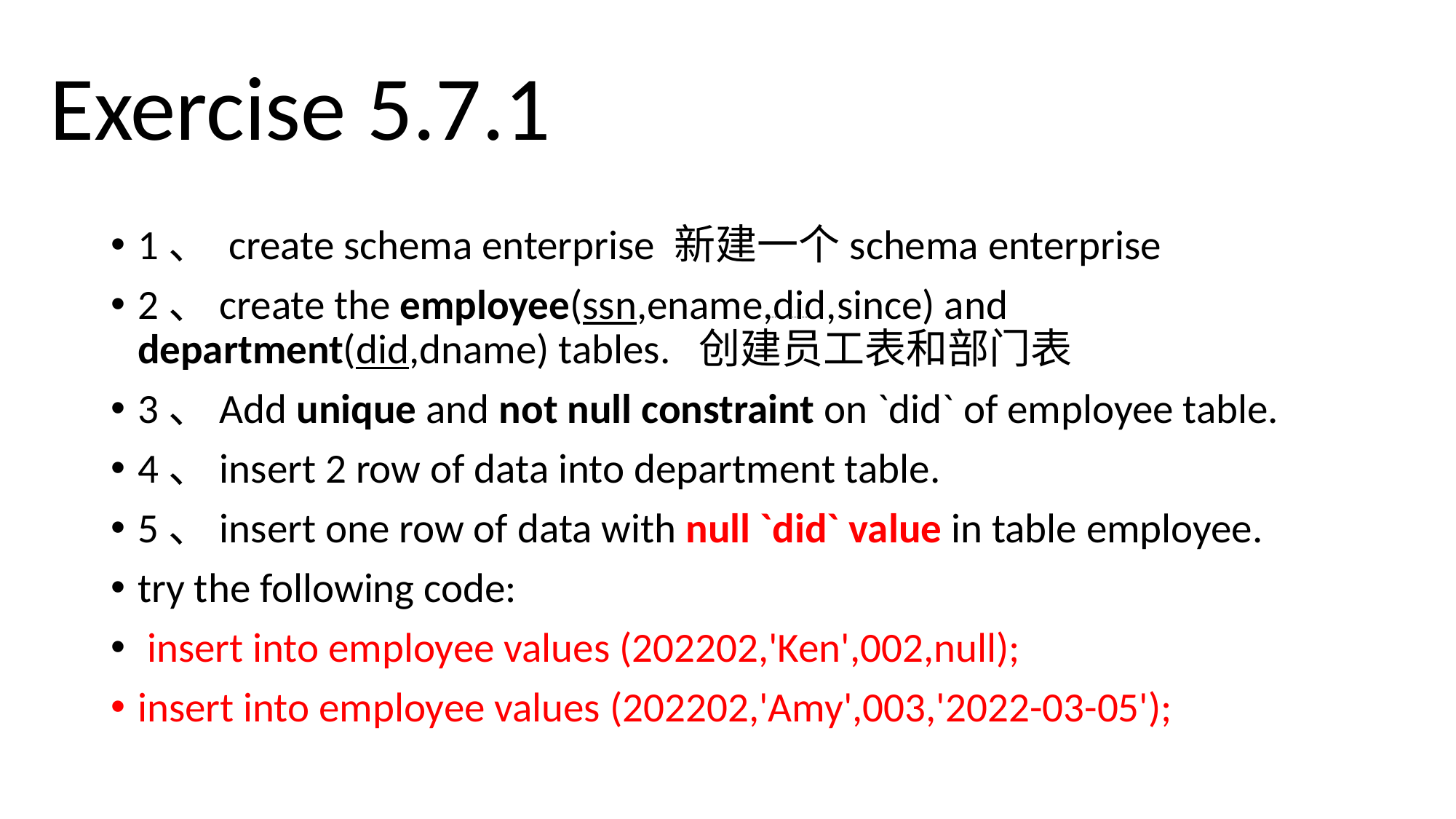

Exercise 5.7.1
#
1、 create schema enterprise 新建一个schema enterprise
2、create the employee(ssn,ename,did,since) and department(did,dname) tables.  创建员工表和部门表
3、Add unique and not null constraint on `did` of employee table.
4、insert 2 row of data into department table.
5、insert one row of data with null `did` value in table employee.
try the following code:
 insert into employee values (202202,'Ken',002,null);
insert into employee values (202202,'Amy',003,'2022-03-05');